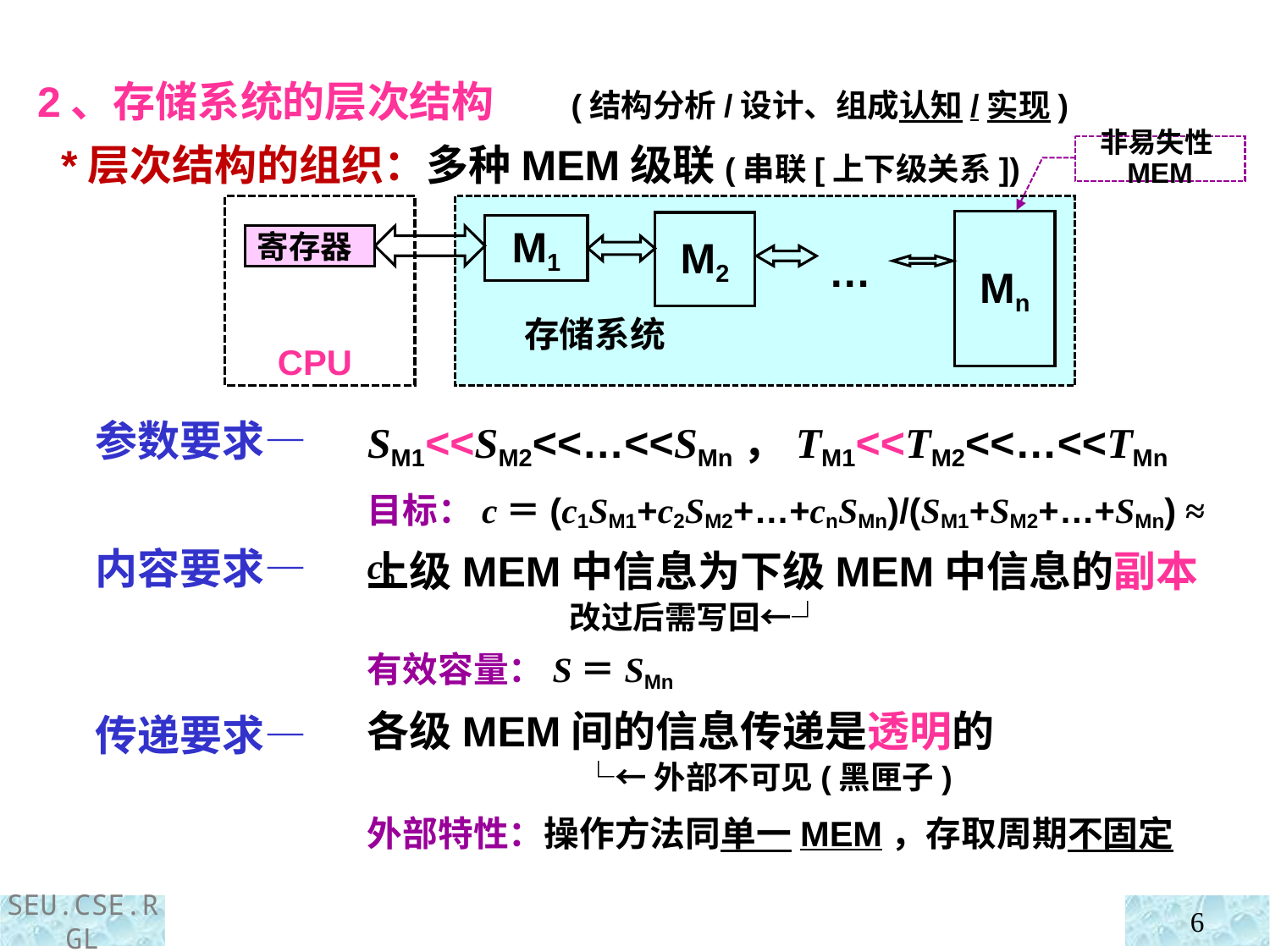

2、存储系统的层次结构       (结构分析/设计、组成认知/实现)
  *层次结构的组织：多种MEM级联(串联[上下级关系])
非易失性MEM

      存储系统
Mn
M2
M1
寄存器

…

CPU
     参数要求—

     内容要求—

     传递要求—
SM1<<SM2<<…<<SMn，TM1<<TM2<<…<<TMn
目标：c＝(c1SM1+c2SM2+…+cnSMn)/(SM1+SM2+…+SMn) ≈ cn
上级MEM中信息为下级MEM中信息的副本
                           改过后需写回←┘
有效容量：S＝SMn
各级MEM间的信息传递是透明的
                              └←外部不可见(黑匣子)
外部特性：操作方法同单一MEM，存取周期不固定
6